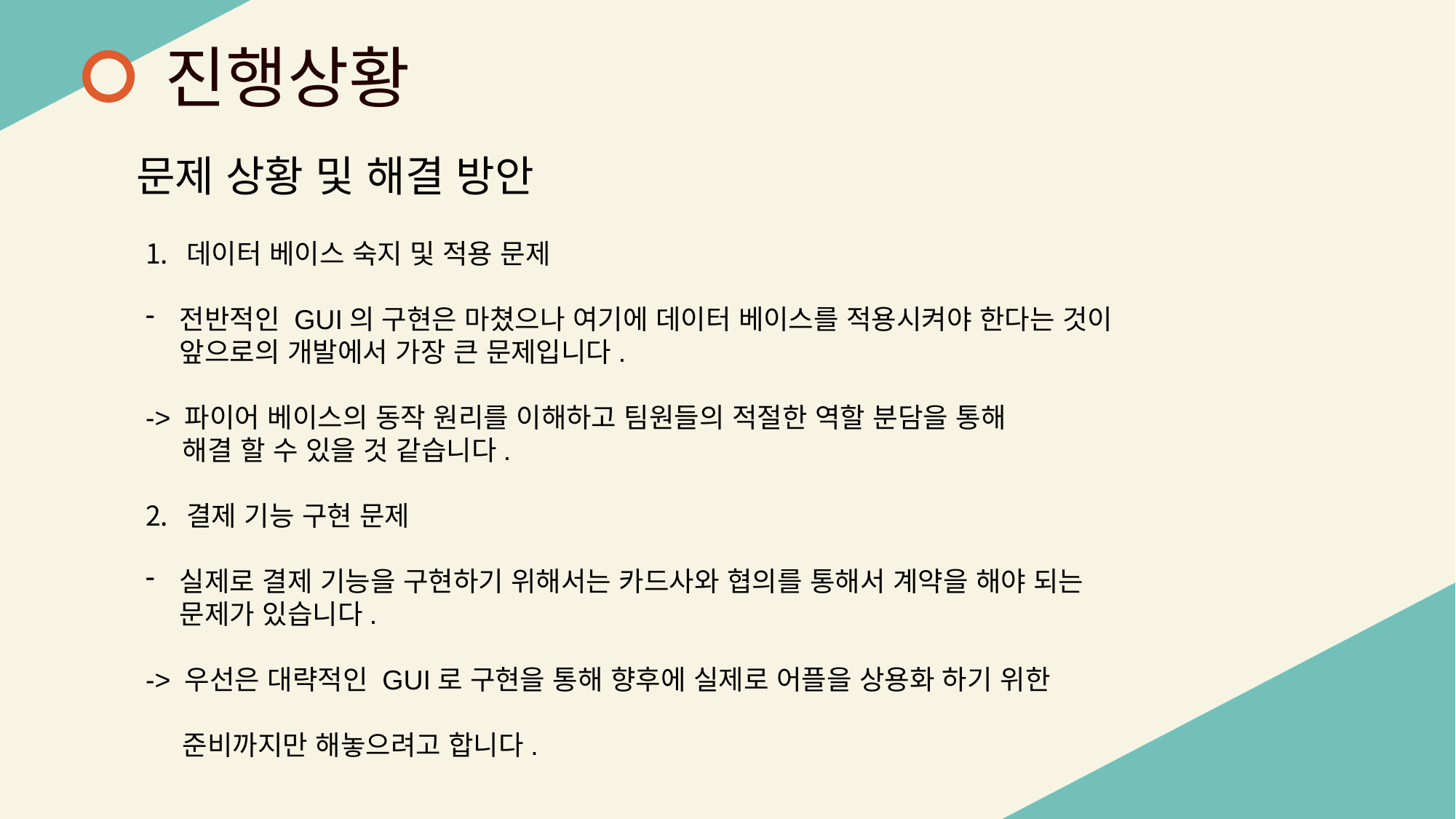

진행상황

문제 상황 및 해결 방안
데이터 베이스 숙지 및 적용 문제

전반적인 GUI의 구현은 마쳤으나 여기에 데이터 베이스를 적용시켜야 한다는 것이 앞으로의 개발에서 가장 큰 문제입니다.

-> 파이어 베이스의 동작 원리를 이해하고 팀원들의 적절한 역할 분담을 통해
    해결 할 수 있을 것 같습니다.

결제 기능 구현 문제

실제로 결제 기능을 구현하기 위해서는 카드사와 협의를 통해서 계약을 해야 되는 문제가 있습니다.

-> 우선은 대략적인 GUI로 구현을 통해 향후에 실제로 어플을 상용화 하기 위한
    준비까지만 해놓으려고 합니다.